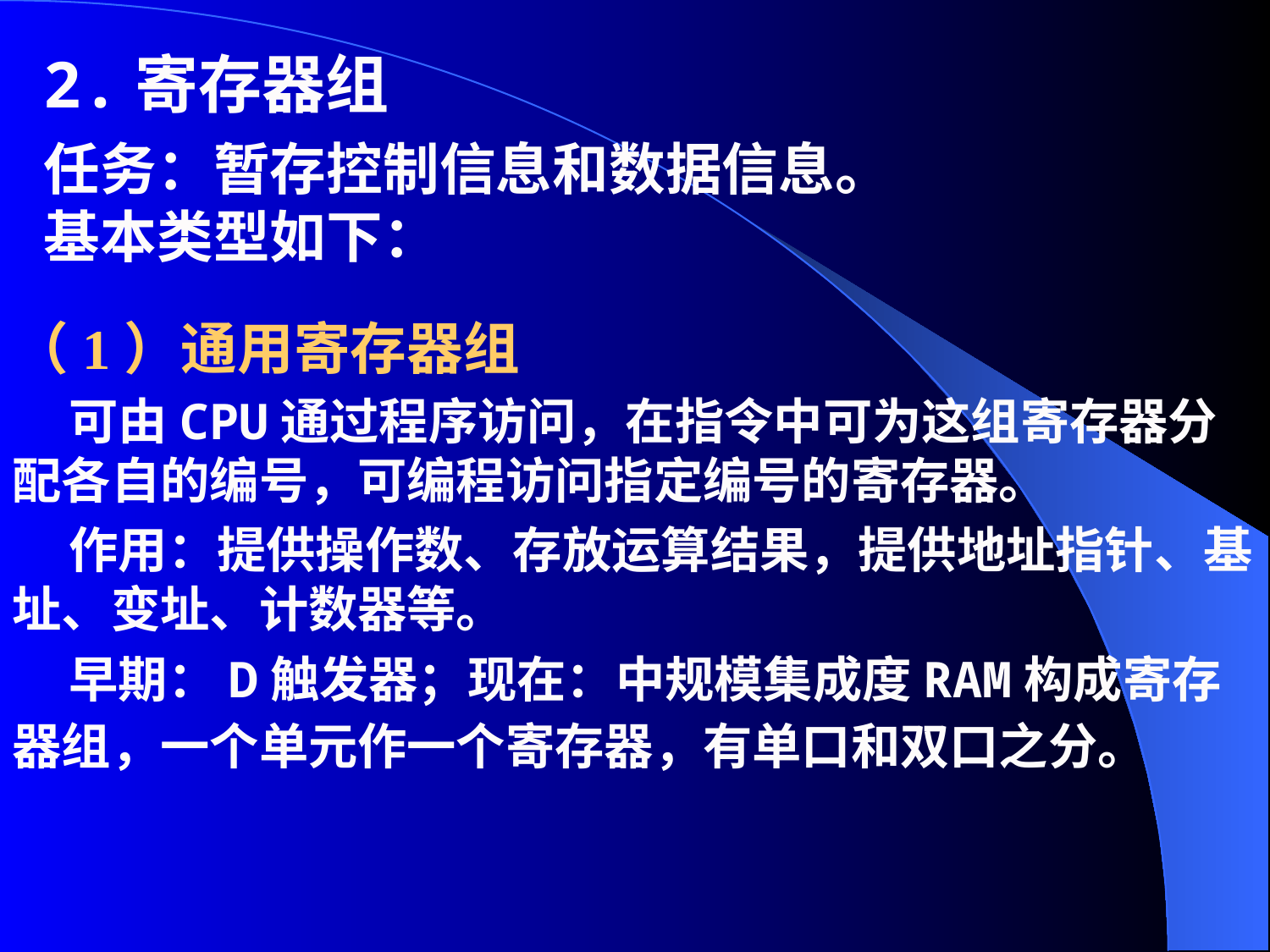

2.寄存器组
任务：暂存控制信息和数据信息。
基本类型如下：
（1）通用寄存器组
    可由CPU通过程序访问，在指令中可为这组寄存器分配各自的编号，可编程访问指定编号的寄存器。
    作用：提供操作数、存放运算结果，提供地址指针、基址、变址、计数器等。
    早期：D触发器；现在：中规模集成度RAM构成寄存器组，一个单元作一个寄存器，有单口和双口之分。